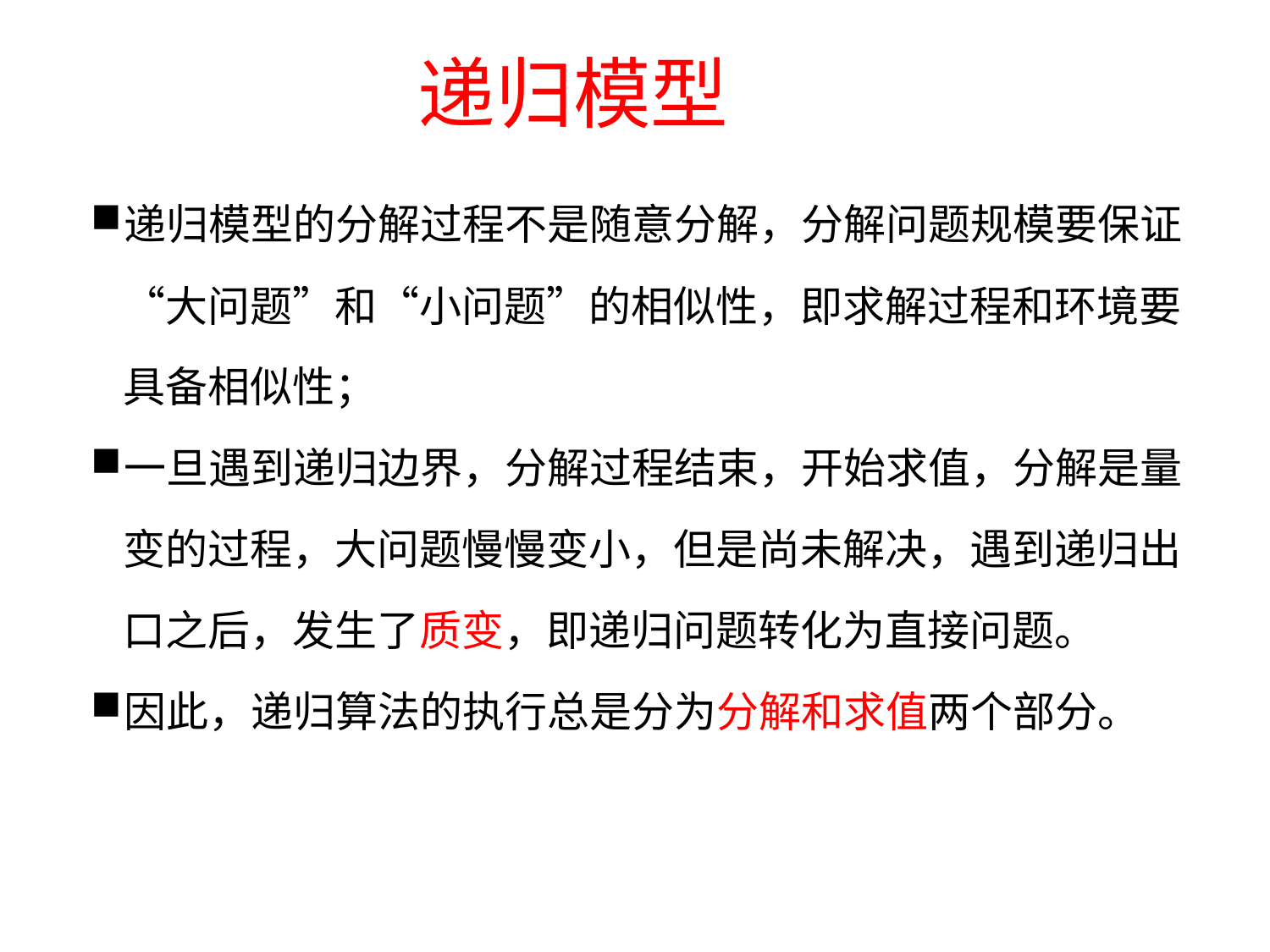

# 递归模型
递归模型的分解过程不是随意分解，分解问题规模要保证“大问题”和“小问题”的相似性，即求解过程和环境要具备相似性；
一旦遇到递归边界，分解过程结束，开始求值，分解是量变的过程，大问题慢慢变小，但是尚未解决，遇到递归出口之后，发生了质变，即递归问题转化为直接问题。
因此，递归算法的执行总是分为分解和求值两个部分。